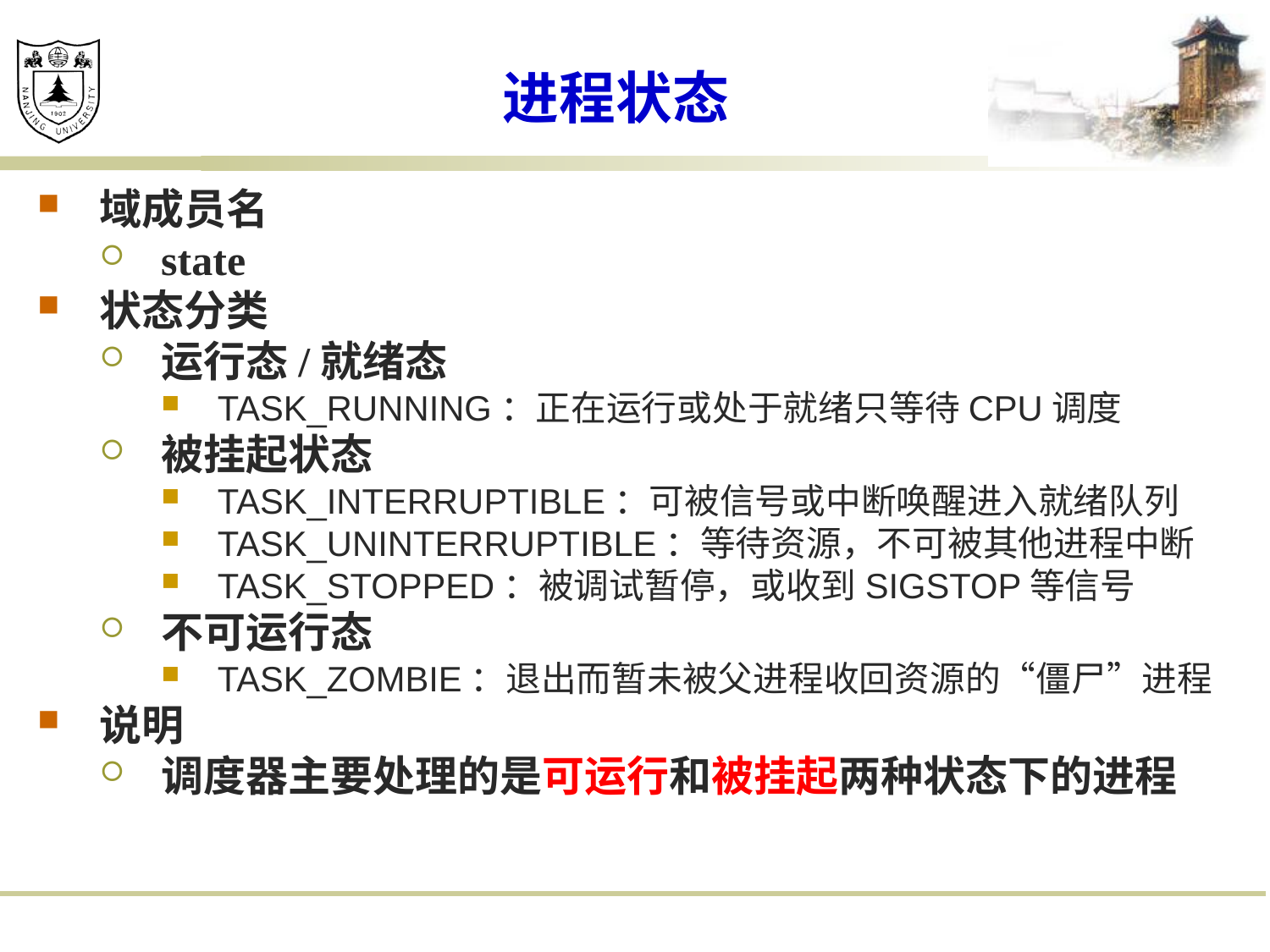

# 进程状态
域成员名
state
状态分类
运行态/就绪态
TASK_RUNNING：正在运行或处于就绪只等待CPU调度
被挂起状态
TASK_INTERRUPTIBLE：可被信号或中断唤醒进入就绪队列
TASK_UNINTERRUPTIBLE：等待资源，不可被其他进程中断
TASK_STOPPED：被调试暂停，或收到SIGSTOP等信号
不可运行态
TASK_ZOMBIE：退出而暂未被父进程收回资源的“僵尸”进程
说明
调度器主要处理的是可运行和被挂起两种状态下的进程
216